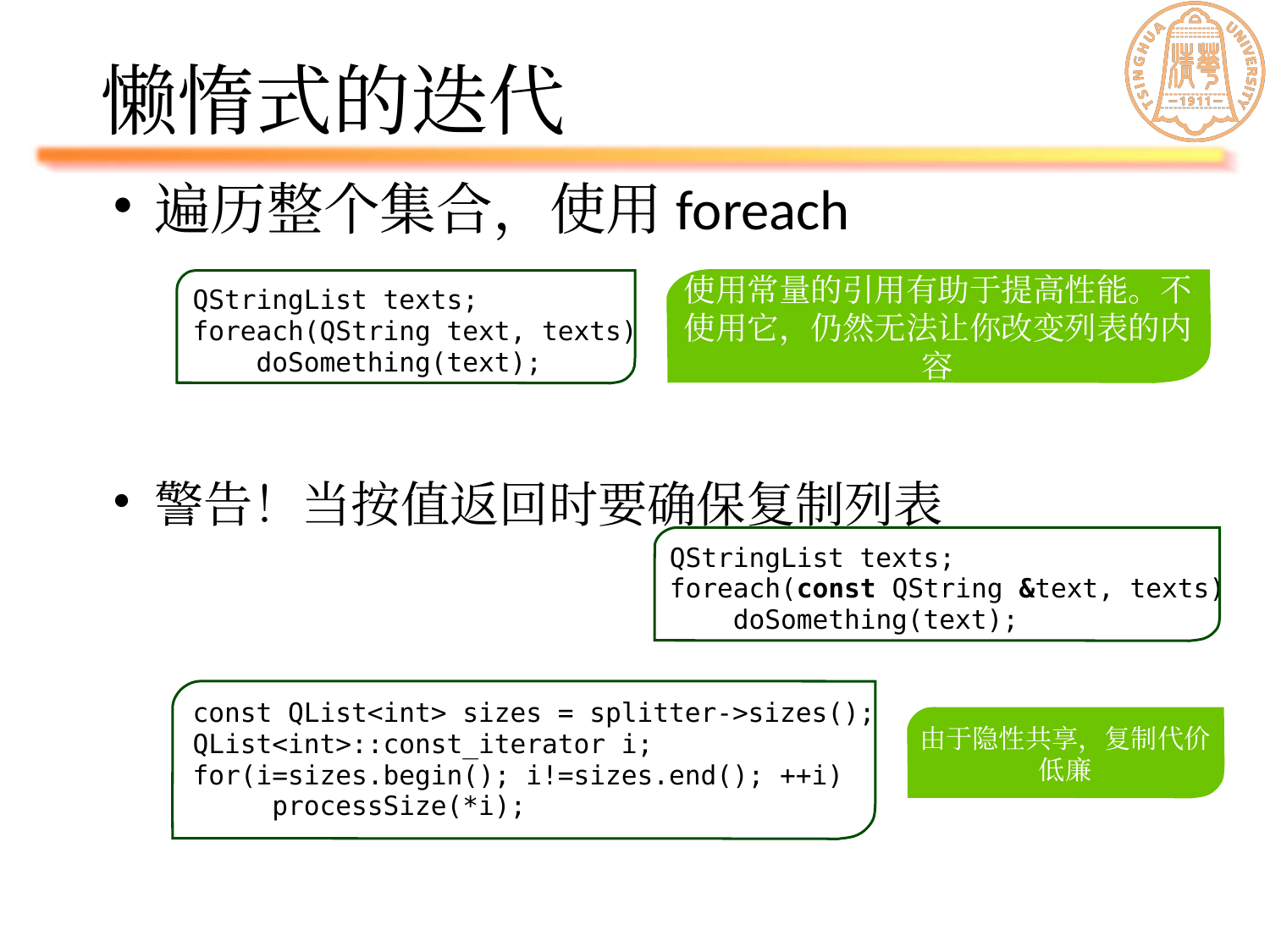

# 懒惰式的迭代
遍历整个集合，使用foreach

警告！当按值返回时要确保复制列表

使用常量的引用有助于提高性能。不使用它，仍然无法让你改变列表的内容

QStringList texts;
foreach(QString text, texts)
    doSomething(text);

QStringList texts;
foreach(const QString &text, texts)
    doSomething(text);

const QList<int> sizes = splitter->sizes();
QList<int>::const_iterator i;
for(i=sizes.begin(); i!=sizes.end(); ++i)
     processSize(*i);

由于隐性共享，复制代价低廉